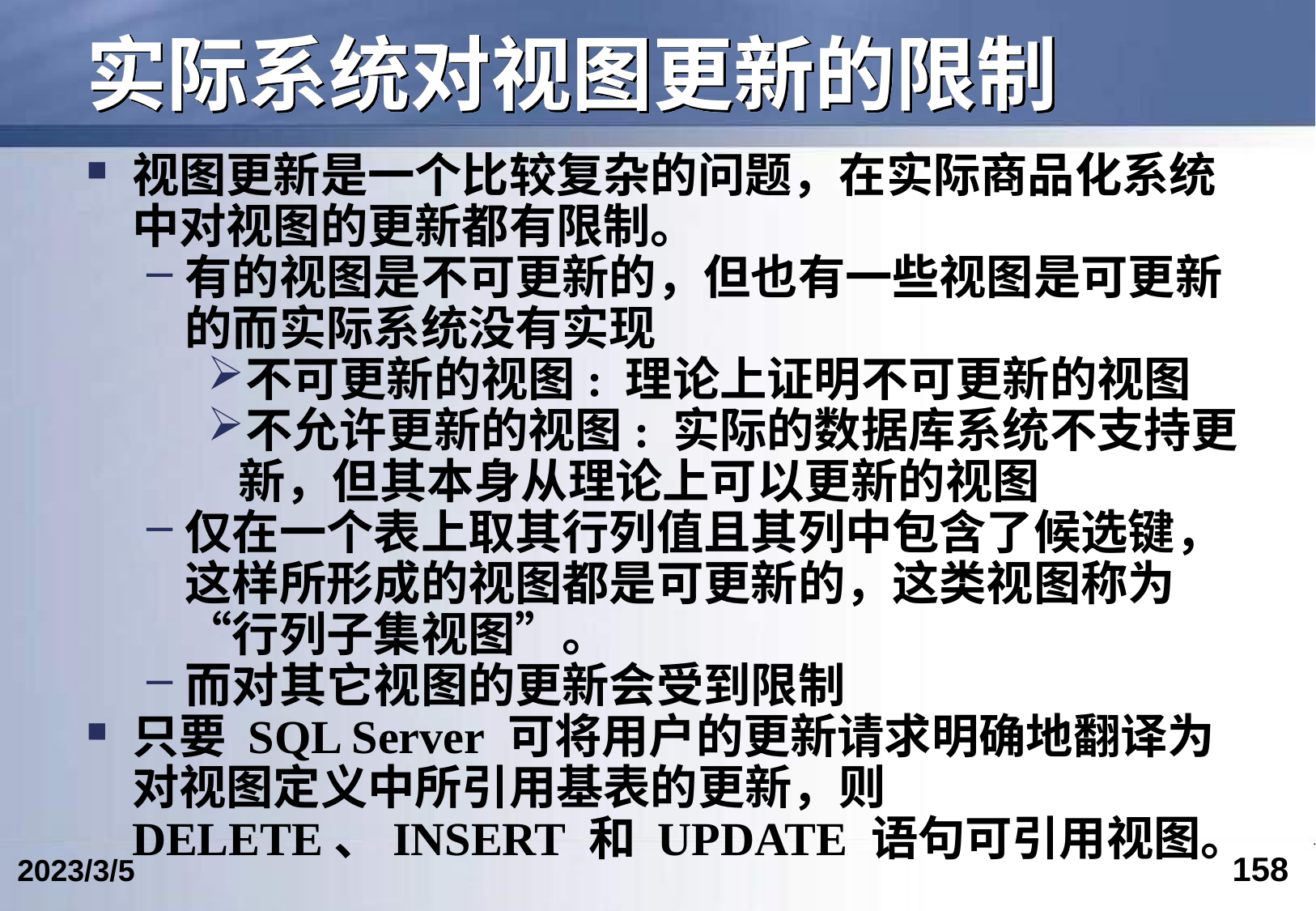

# 实际系统对视图更新的限制
视图更新是一个比较复杂的问题，在实际商品化系统中对视图的更新都有限制。
有的视图是不可更新的，但也有一些视图是可更新的而实际系统没有实现
不可更新的视图: 理论上证明不可更新的视图
不允许更新的视图: 实际的数据库系统不支持更新，但其本身从理论上可以更新的视图
仅在一个表上取其行列值且其列中包含了候选键，这样所形成的视图都是可更新的，这类视图称为“行列子集视图”。
而对其它视图的更新会受到限制
只要 SQL Server 可将用户的更新请求明确地翻译为对视图定义中所引用基表的更新，则 DELETE、INSERT 和 UPDATE 语句可引用视图。
158
2023/3/5